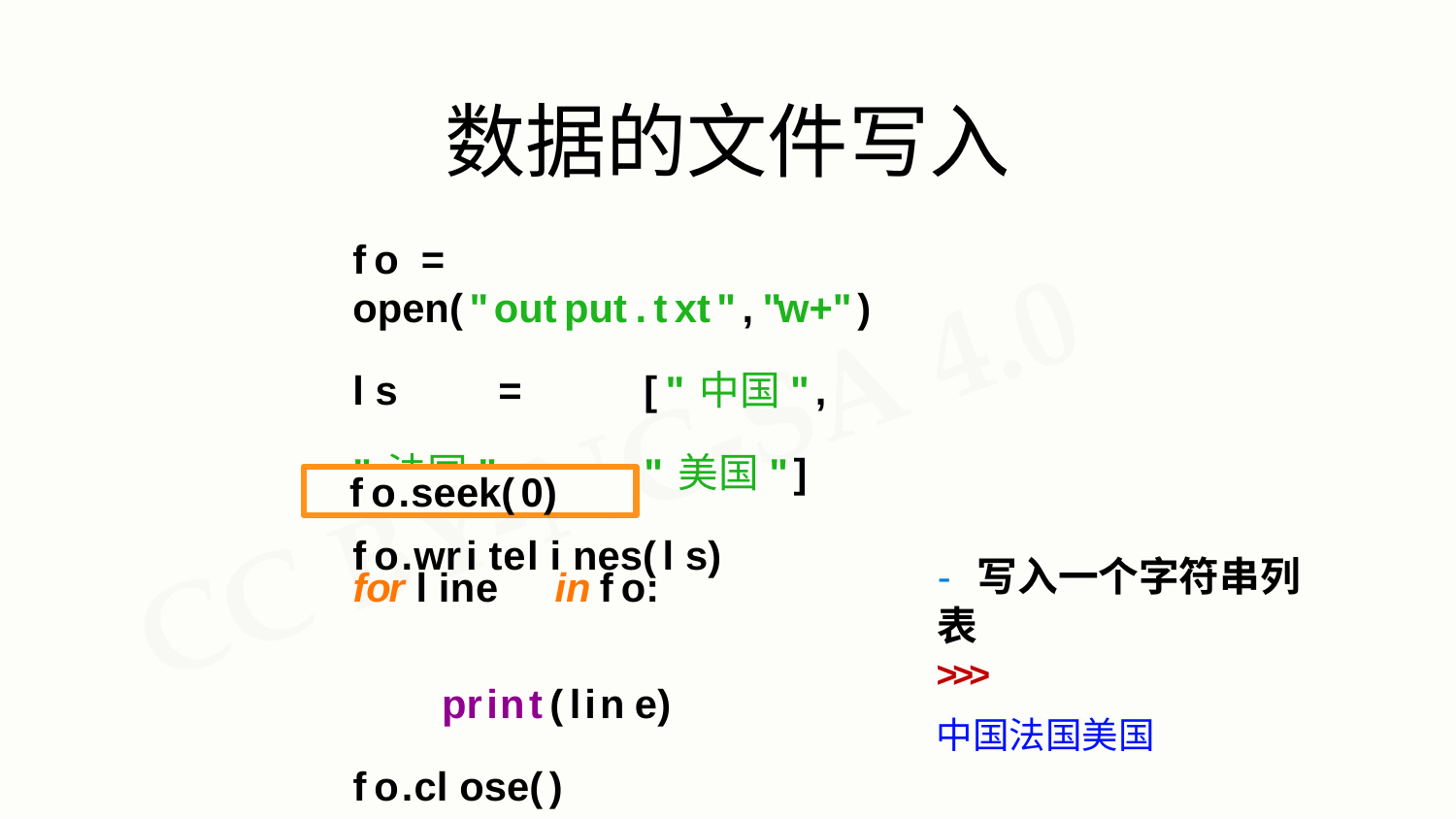

# 数据的文件写入
fo	=	open("output.txt","w+")
ls	=	["中国",	"法国",	"美国"] fo.writelines(ls)

fo.seek(0)

- 写入一个字符串列表
for line	in fo:
print(line) fo.close()
>>>
中国法国美国